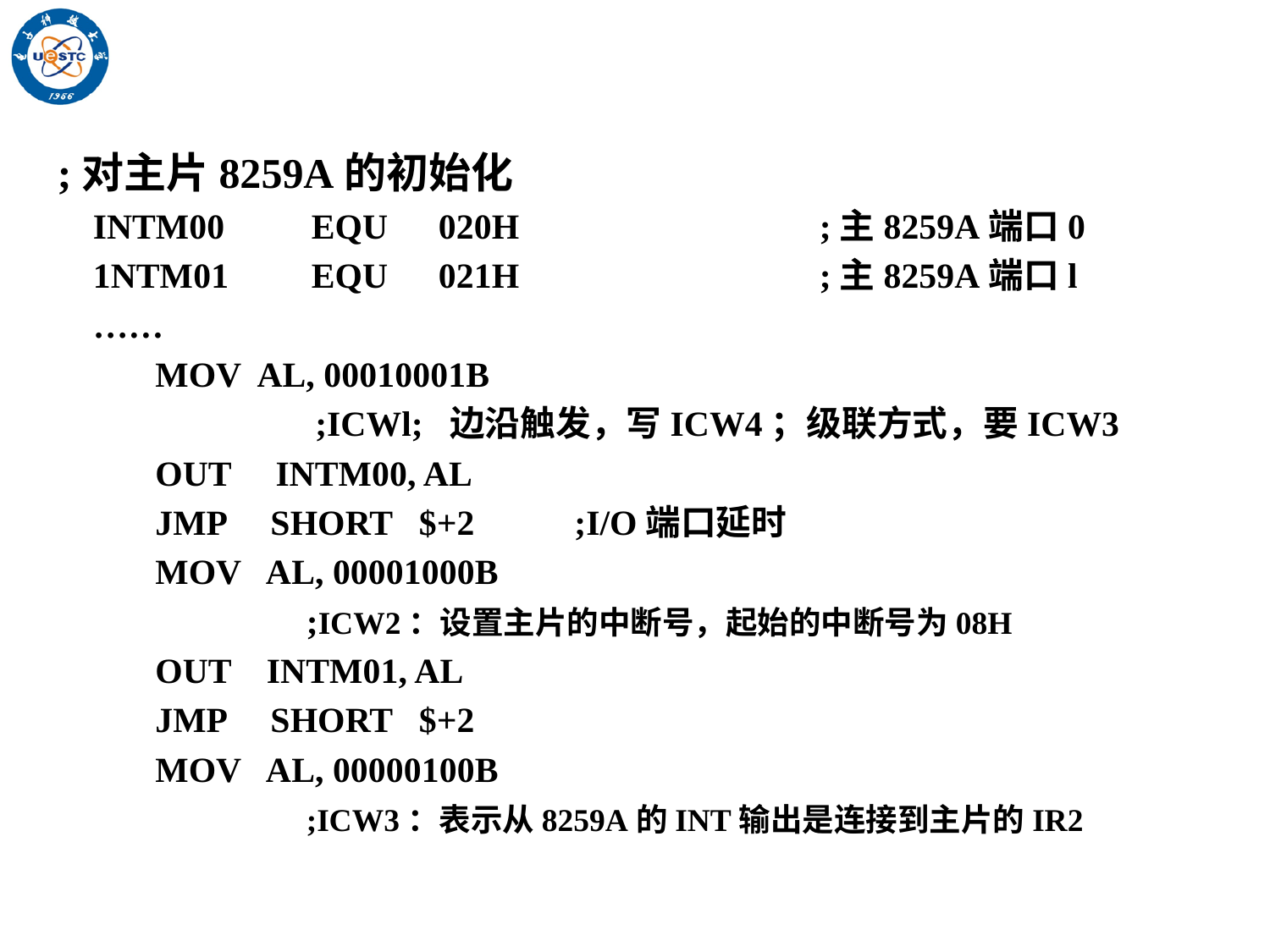

;对主片8259A的初始化
    INTM00	EQU  	020H       		;主8259A端口0
    1NTM01	EQU   	021H       		;主8259A端口l
    ……
           MOV  AL, 00010001B
                             ;ICWl;  边沿触发，写ICW4；级联方式，要ICW3
           OUT     INTM00, AL
           JMP     SHORT   $+2   	 ;I/O端口延时
           MOV   AL, 00001000B
                            ;ICW2：设置主片的中断号，起始的中断号为08H
           OUT    INTM01, AL
           JMP     SHORT   $+2
           MOV   AL, 00000100B
                            ;ICW3：表示从8259A的INT输出是连接到主片的IR2